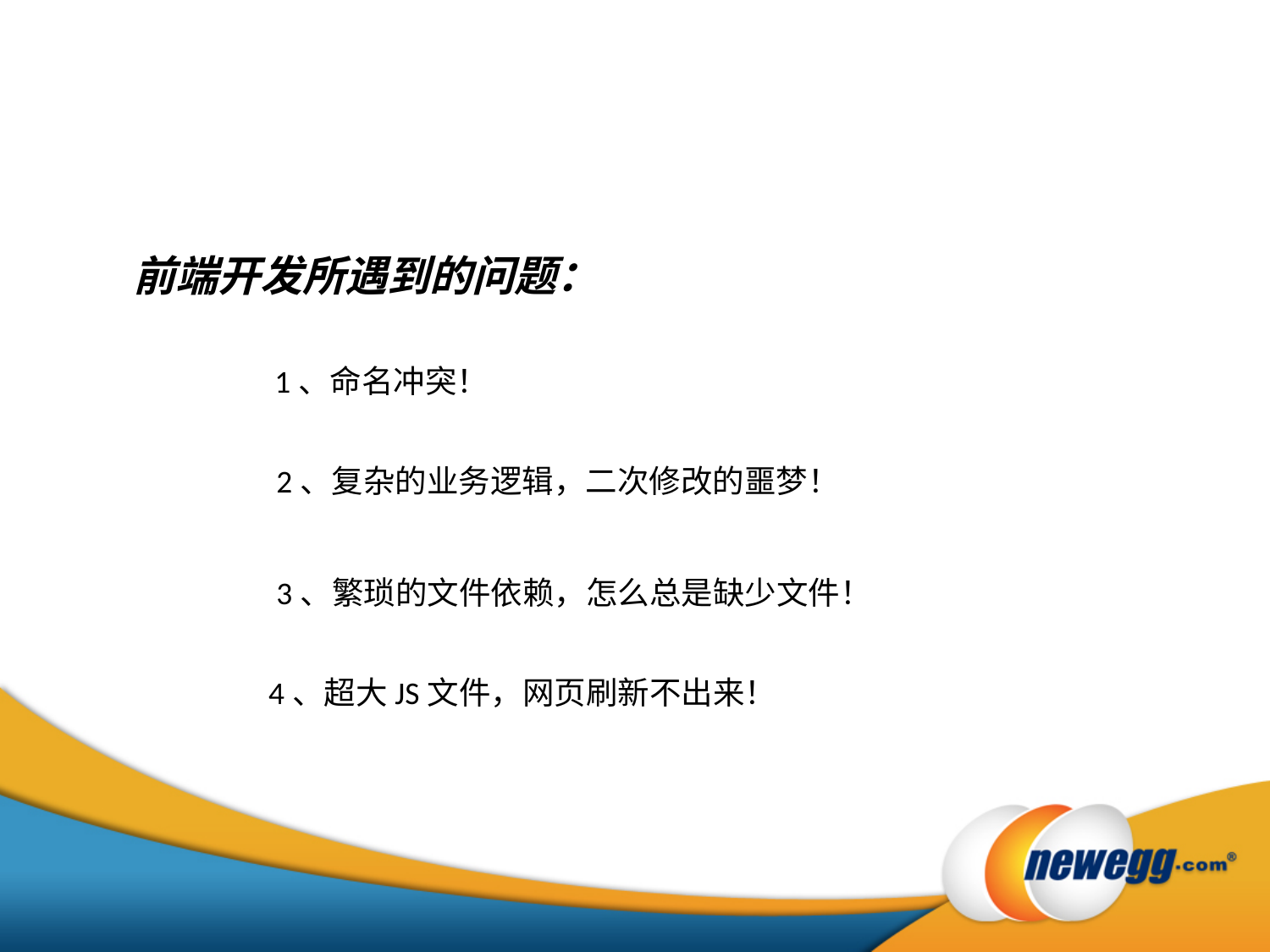

前端开发所遇到的问题：
1、命名冲突！
2、复杂的业务逻辑，二次修改的噩梦！
3、繁琐的文件依赖，怎么总是缺少文件！
4、超大JS文件，网页刷新不出来！